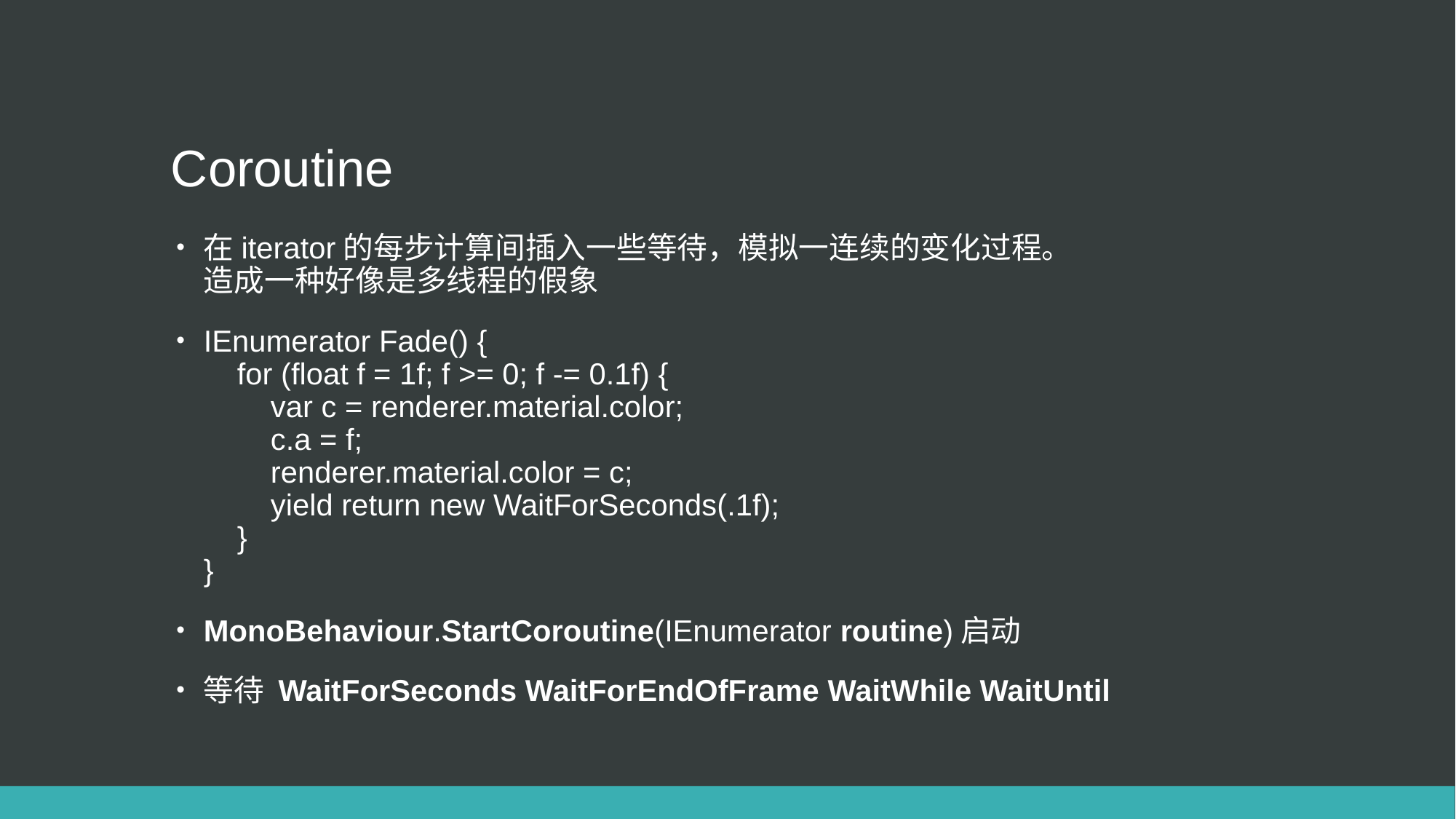

# Coroutine
在iterator的每步计算间插入一些等待，模拟一连续的变化过程。
造成一种好像是多线程的假象
IEnumerator Fade() {
    for (float f = 1f; f >= 0; f -= 0.1f) {
        var c = renderer.material.color;
        c.a = f;
        renderer.material.color = c;
        yield return new WaitForSeconds(.1f);
    }
}
MonoBehaviour.StartCoroutine(IEnumerator routine)启动
等待 WaitForSeconds WaitForEndOfFrame WaitWhile WaitUntil